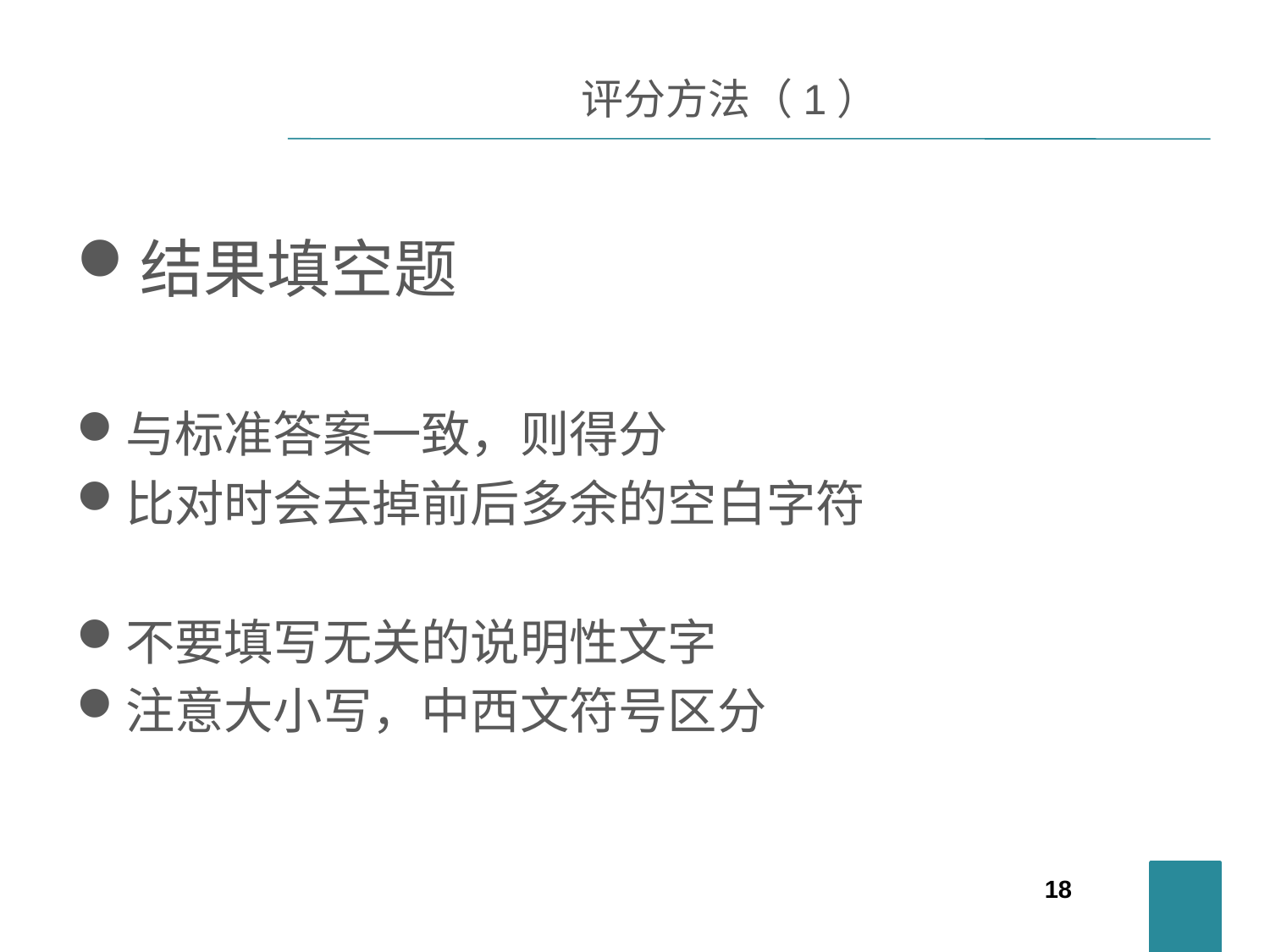

# 评分方法（1）
结果填空题

与标准答案一致，则得分
比对时会去掉前后多余的空白字符

不要填写无关的说明性文字
注意大小写，中西文符号区分
18